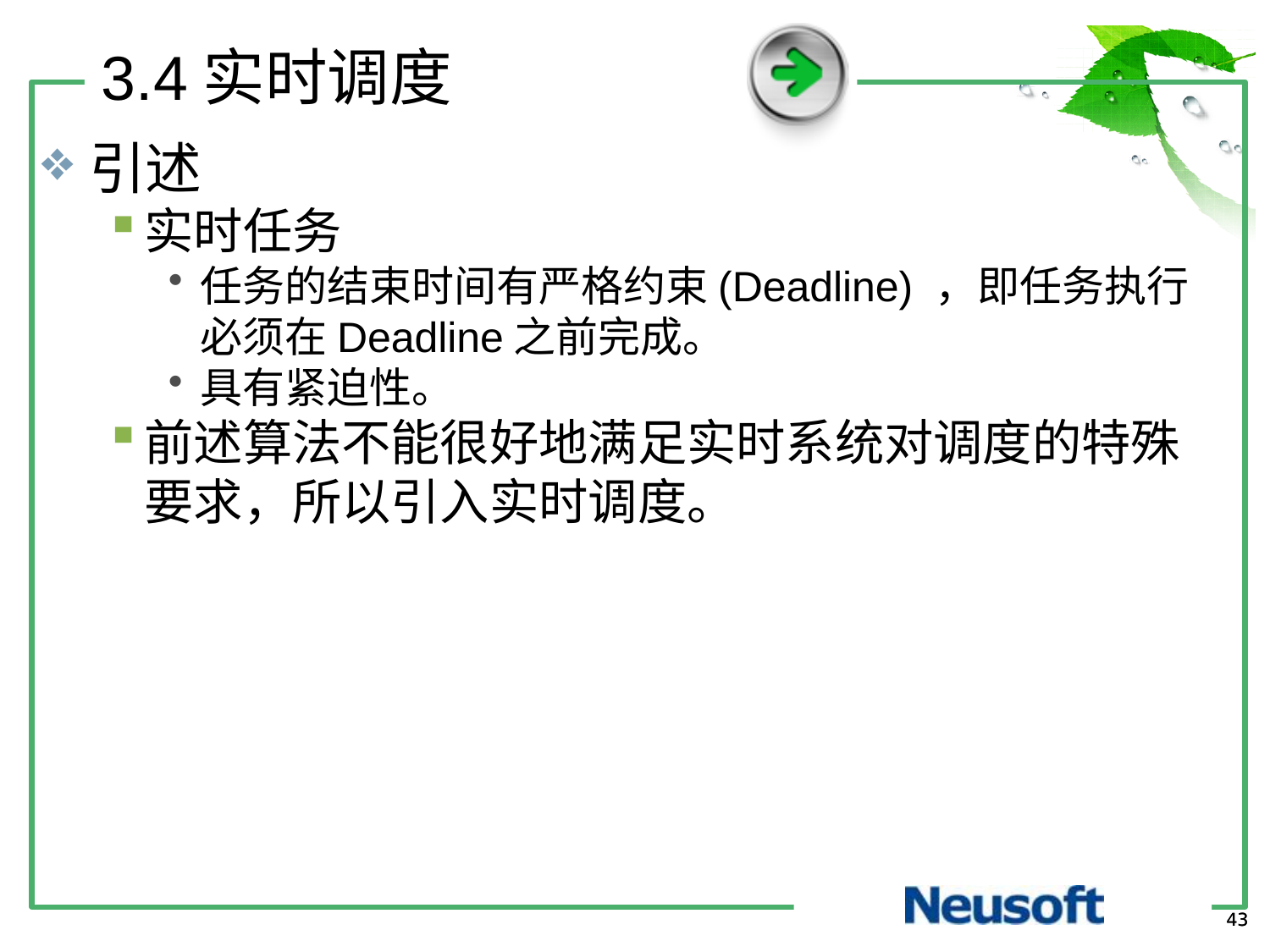

3.4实时调度
引述
实时任务
任务的结束时间有严格约束(Deadline) ，即任务执行必须在Deadline之前完成。
具有紧迫性。
前述算法不能很好地满足实时系统对调度的特殊要求，所以引入实时调度。
43
43